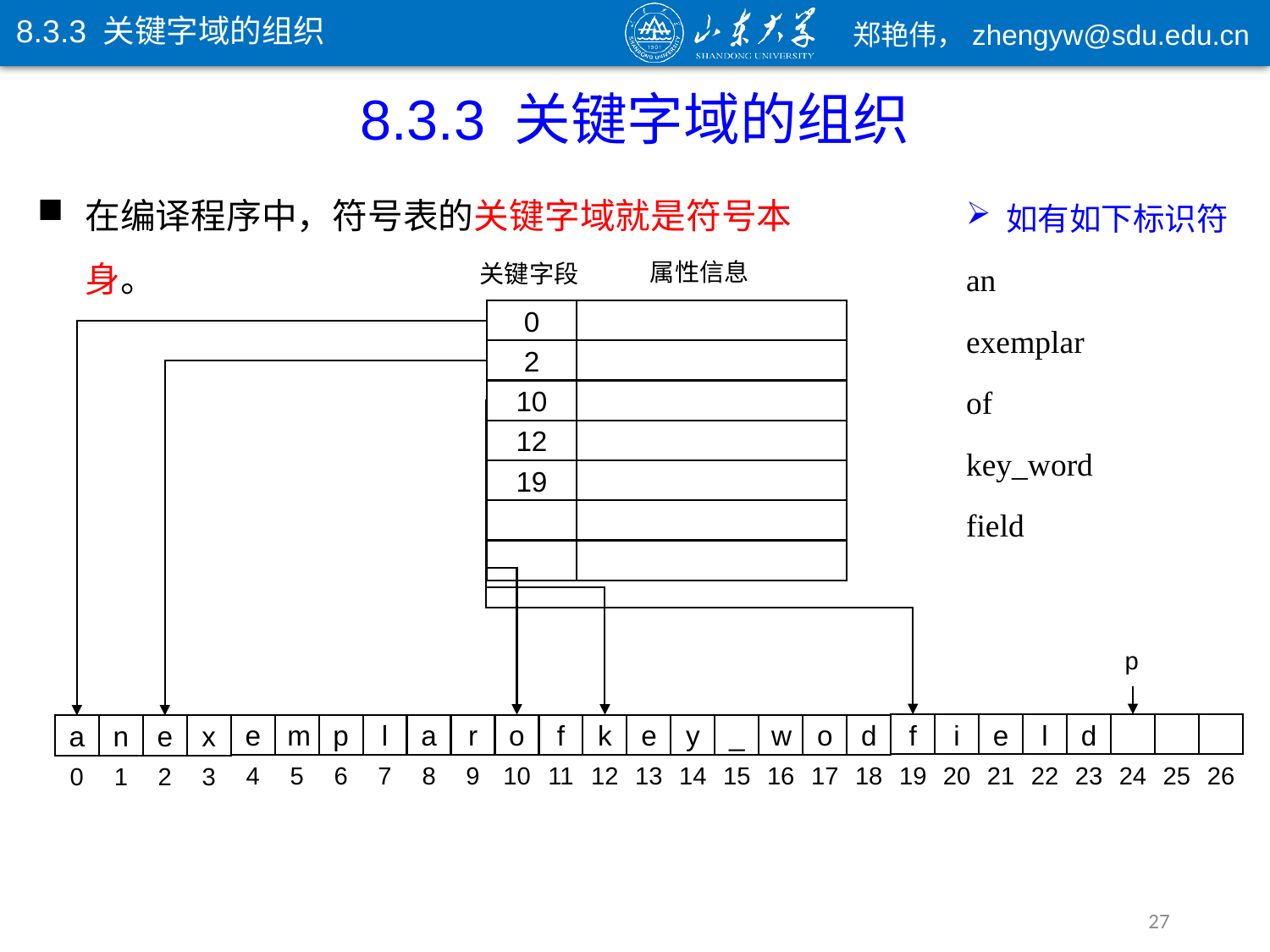

8.3.3 关键字域的组织
8.3.3 关键字域的组织
在编译程序中，符号表的关键字域就是符号本身。
 如有如下标识符
an
exemplar
of
key_word
field
属性信息
关键字段
0

2

10

12

19

p
f
i
e
l
d

e
m
p
l
a
r
o
f
k
e
y
_
w
o
d
a
n
e
x
19
20
21
22
23
24
25
26
4
5
6
7
8
9
10
11
12
13
14
15
16
17
18
0
1
2
3
27